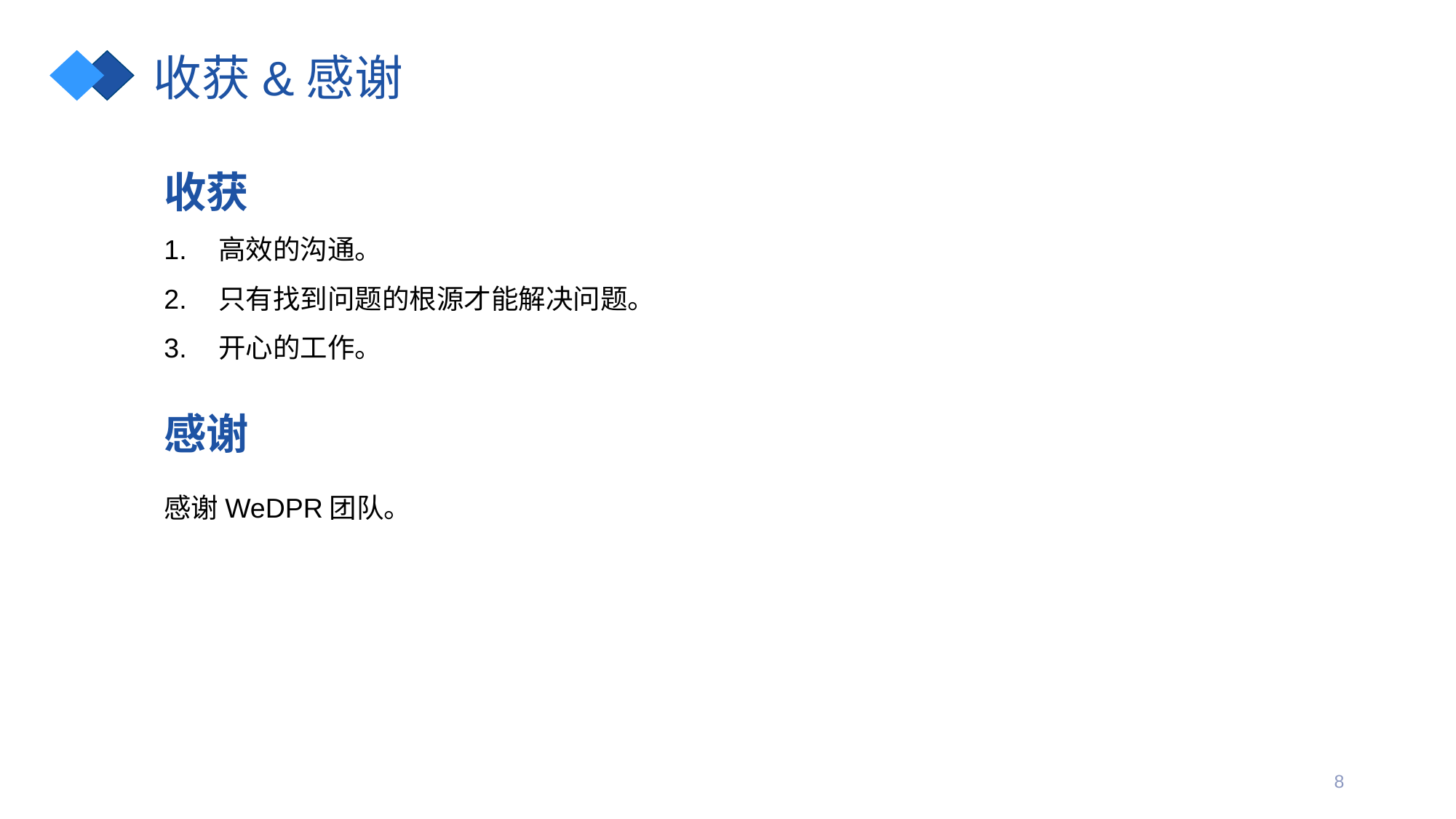

# 收获&感谢
收获
高效的沟通。
只有找到问题的根源才能解决问题。
开心的工作。

感谢

感谢WeDPR团队。

8